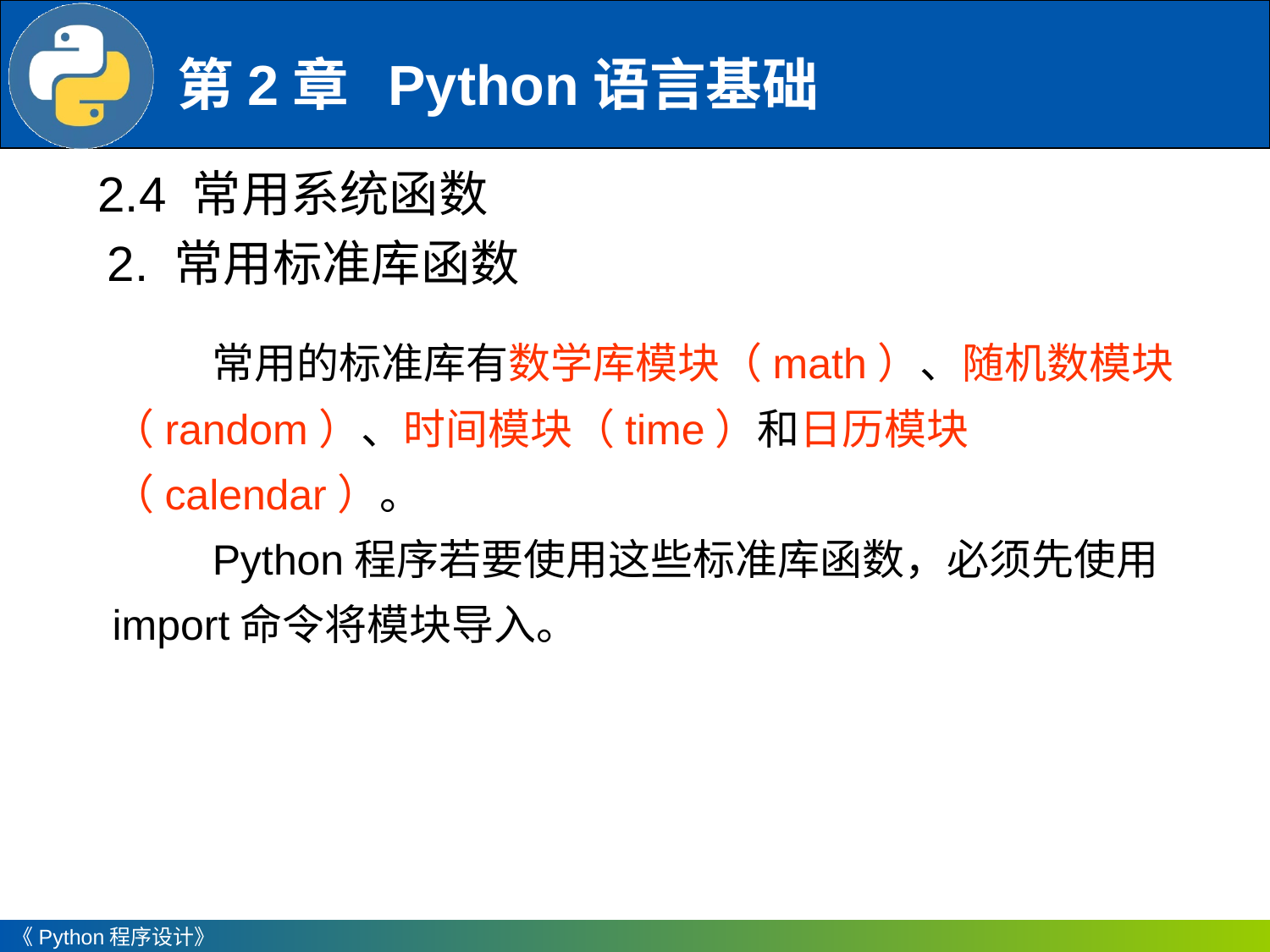

2.4 常用系统函数
2. 常用标准库函数
常用的标准库有数学库模块（math）、随机数模块（random）、时间模块（time）和日历模块（calendar）。
Python程序若要使用这些标准库函数，必须先使用import命令将模块导入。